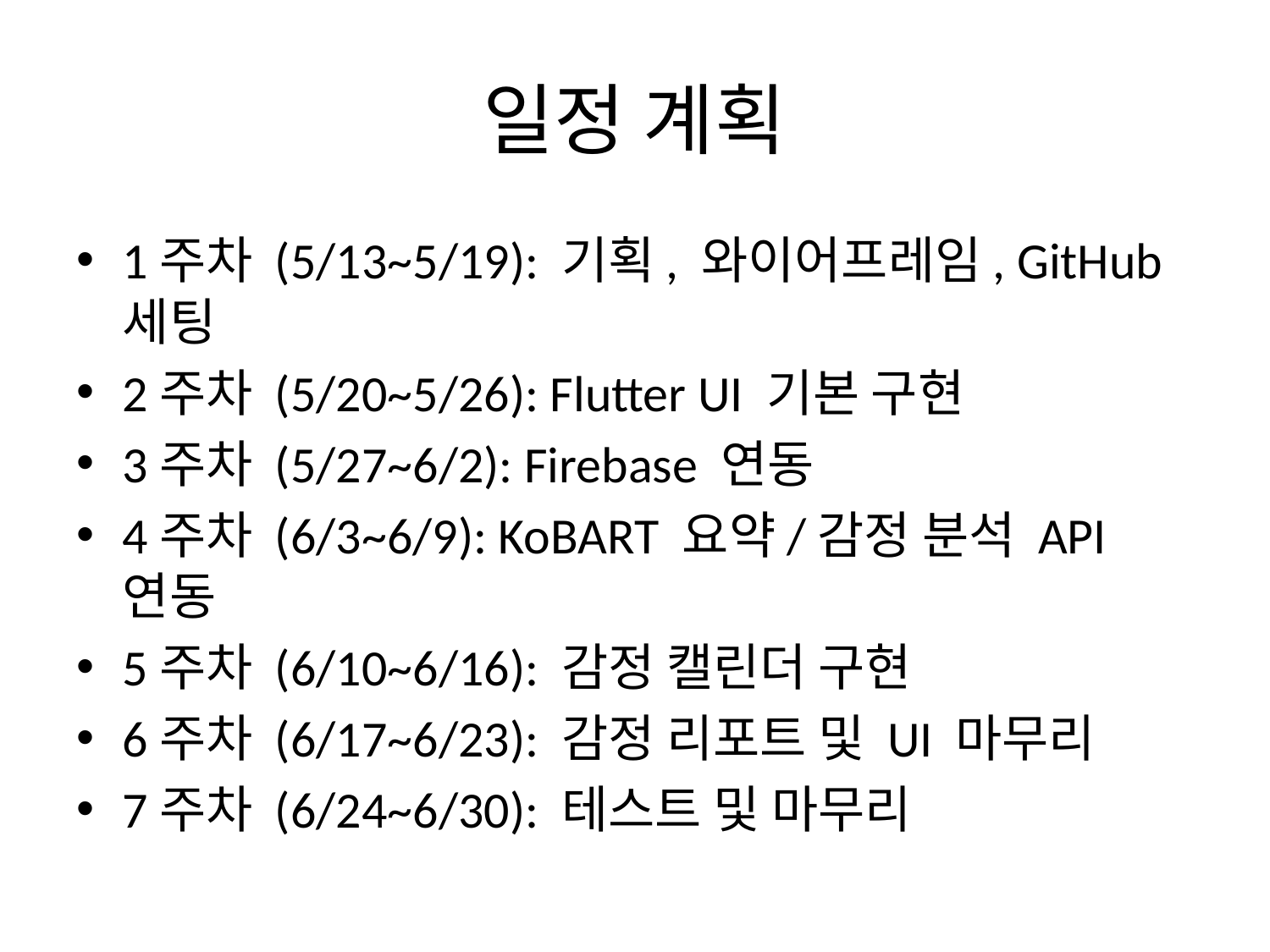

# 일정 계획
1주차 (5/13~5/19): 기획, 와이어프레임, GitHub 세팅
2주차 (5/20~5/26): Flutter UI 기본 구현
3주차 (5/27~6/2): Firebase 연동
4주차 (6/3~6/9): KoBART 요약/감정 분석 API 연동
5주차 (6/10~6/16): 감정 캘린더 구현
6주차 (6/17~6/23): 감정 리포트 및 UI 마무리
7주차 (6/24~6/30): 테스트 및 마무리